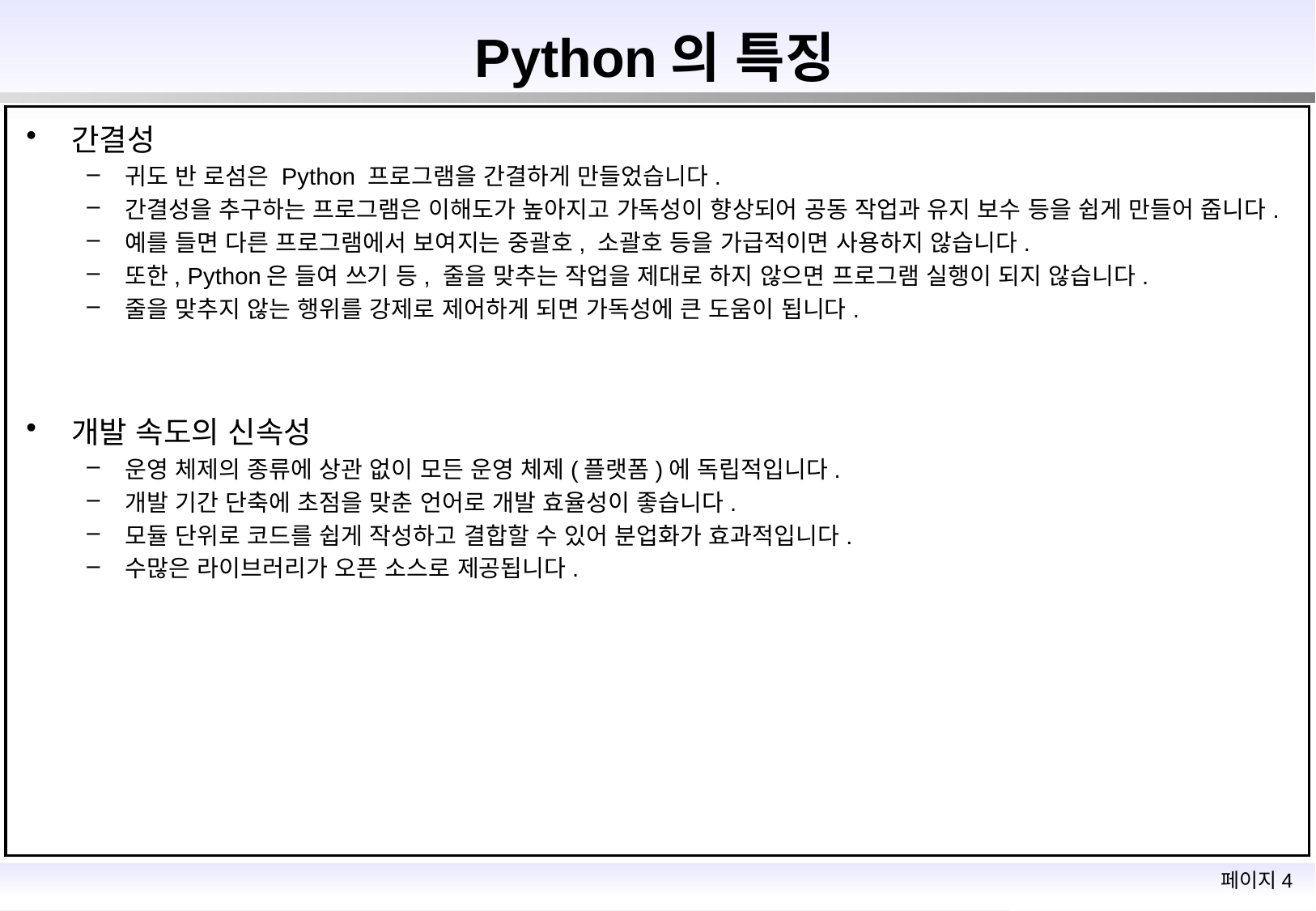

# Python의 특징
간결성
귀도 반 로섬은 Python 프로그램을 간결하게 만들었습니다.
간결성을 추구하는 프로그램은 이해도가 높아지고 가독성이 향상되어 공동 작업과 유지 보수 등을 쉽게 만들어 줍니다.
예를 들면 다른 프로그램에서 보여지는 중괄호, 소괄호 등을 가급적이면 사용하지 않습니다.
또한, Python은 들여 쓰기 등, 줄을 맞추는 작업을 제대로 하지 않으면 프로그램 실행이 되지 않습니다.
줄을 맞추지 않는 행위를 강제로 제어하게 되면 가독성에 큰 도움이 됩니다.

개발 속도의 신속성
운영 체제의 종류에 상관 없이 모든 운영 체제(플랫폼)에 독립적입니다.
개발 기간 단축에 초점을 맞춘 언어로 개발 효율성이 좋습니다.
모듈 단위로 코드를 쉽게 작성하고 결합할 수 있어 분업화가 효과적입니다.
수많은 라이브러리가 오픈 소스로 제공됩니다.